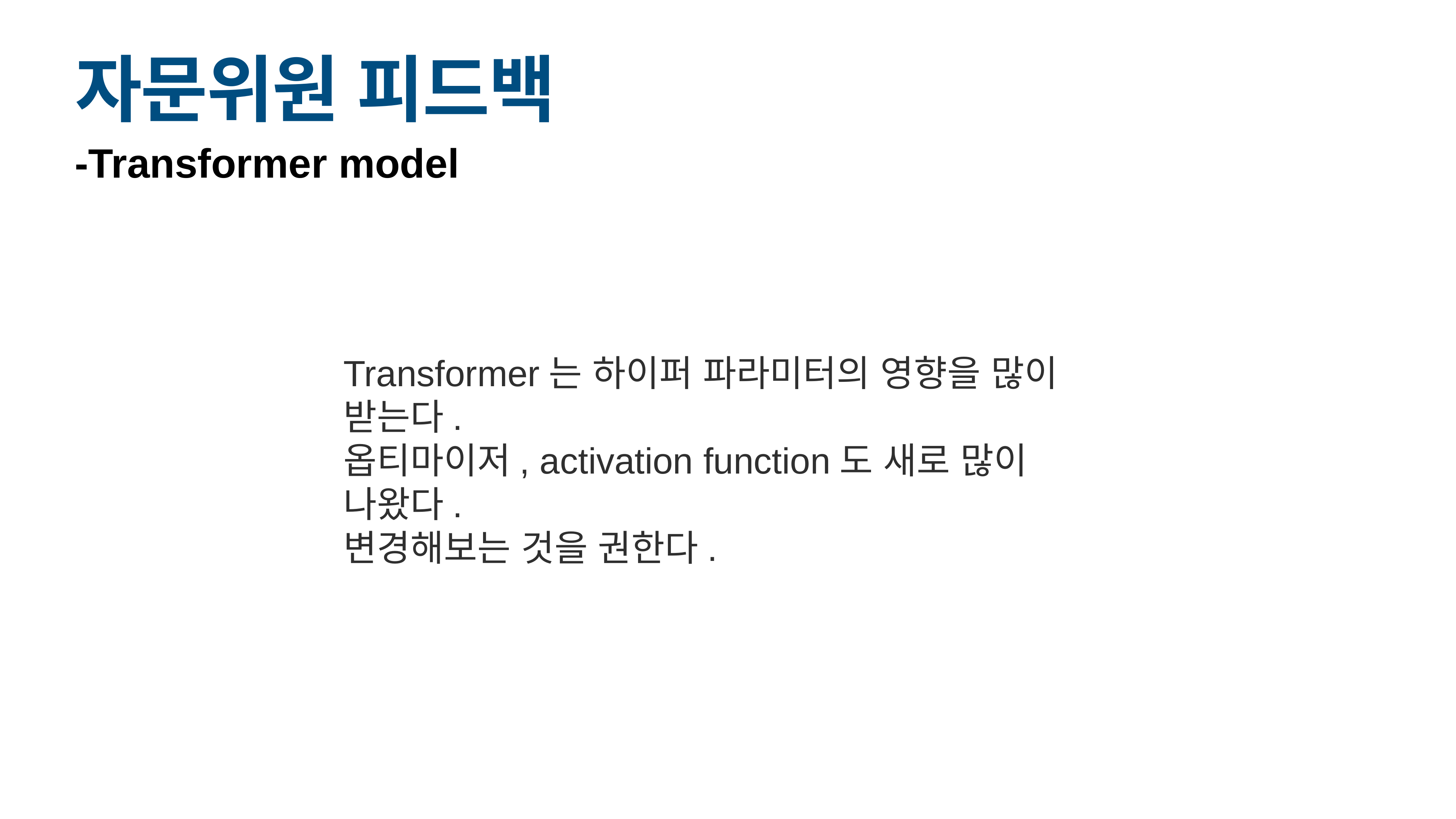

# 자문위원 피드백
-Transformer model
Transformer는 하이퍼 파라미터의 영향을 많이 받는다.
옵티마이저, activation function도 새로 많이 나왔다.
변경해보는 것을 권한다.